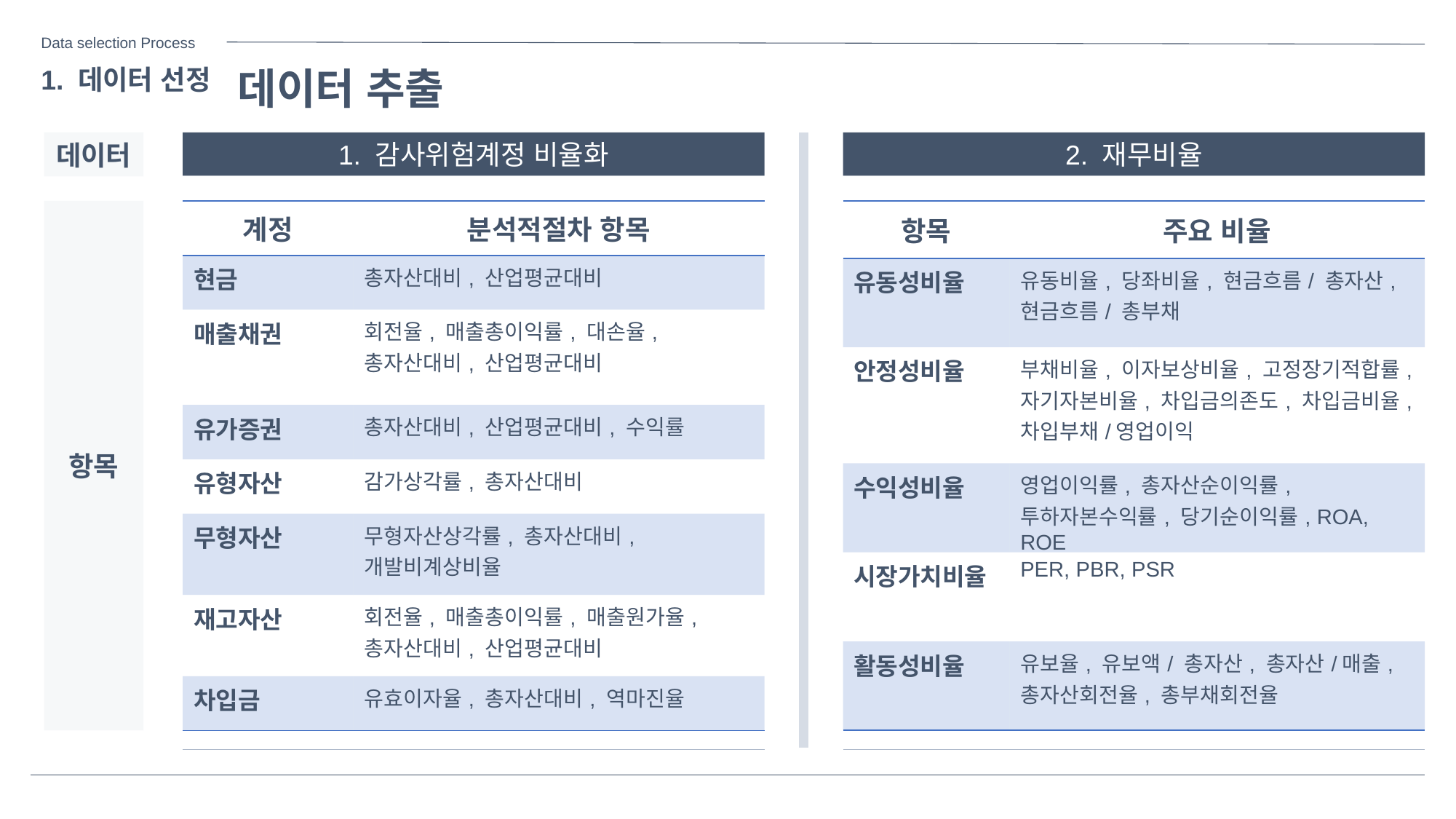

Data selection Process
1. 데이터 선정
데이터 추출
데이터
1. 감사위험계정 비율화
2. 재무비율
항목
| 항목 | 주요 비율 |
| --- | --- |
| 유동성비율 | 유동비율, 당좌비율, 현금흐름/ 총자산, 현금흐름/ 총부채 |
| 안정성비율 | 부채비율, 이자보상비율, 고정장기적합률, 자기자본비율, 차입금의존도, 차입금비율, 차입부채/영업이익 |
| 수익성비율 | 영업이익률, 총자산순이익률, 투하자본수익률, 당기순이익률, ROA, ROE |
| 시장가치비율 | PER, PBR, PSR |
| 활동성비율 | 유보율, 유보액/ 총자산, 총자산/매출, 총자산회전율, 총부채회전율 |
| 계정 | 분석적절차 항목 |
| --- | --- |
| 현금 | 총자산대비, 산업평균대비 |
| 매출채권 | 회전율, 매출총이익률, 대손율, 총자산대비, 산업평균대비 |
| 유가증권 | 총자산대비, 산업평균대비, 수익률 |
| 유형자산 | 감가상각률, 총자산대비 |
| 무형자산 | 무형자산상각률, 총자산대비, 개발비계상비율 |
| 재고자산 | 회전율, 매출총이익률, 매출원가율, 총자산대비, 산업평균대비 |
| 차입금 | 유효이자율, 총자산대비, 역마진율 |